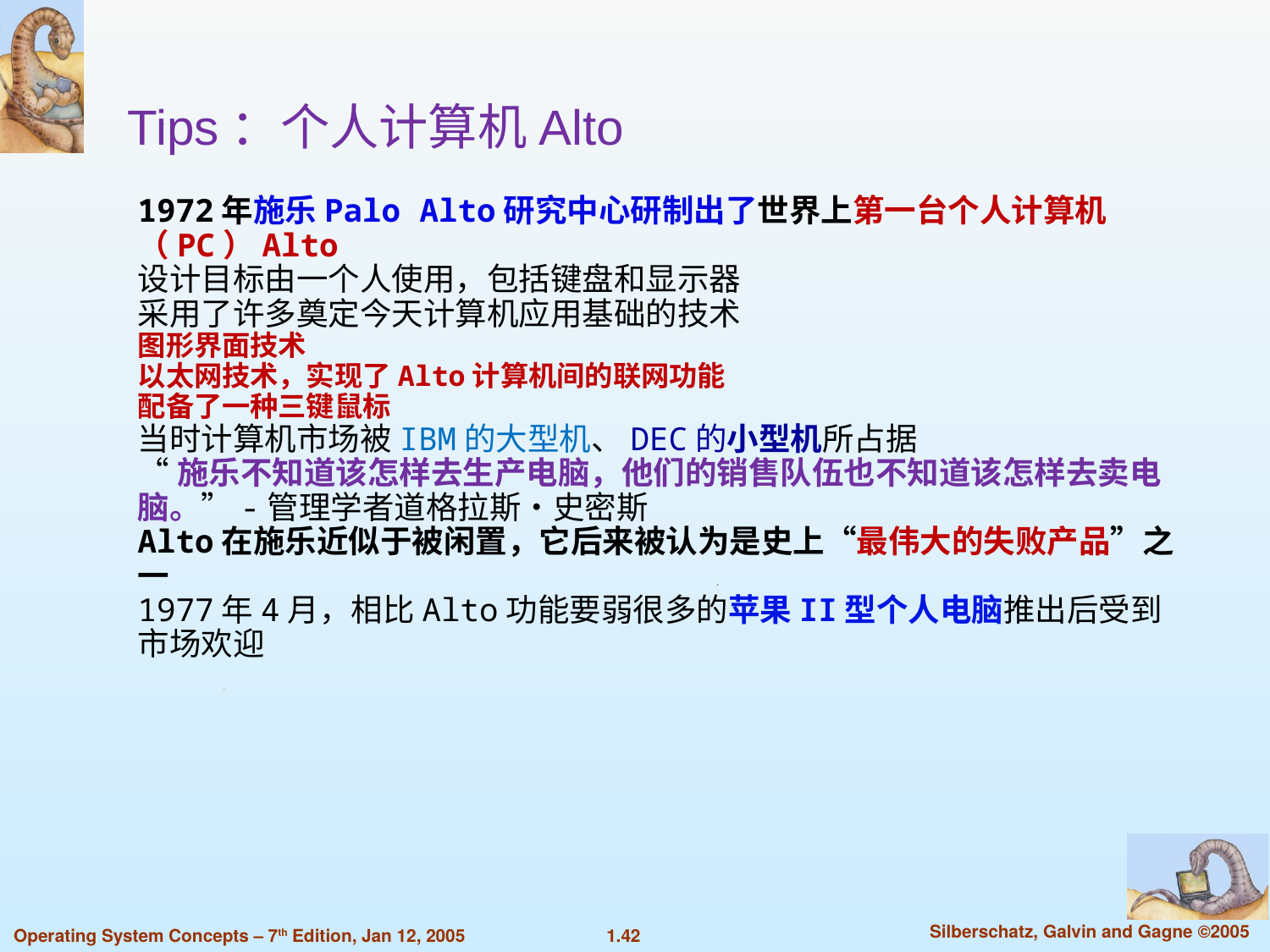

Tips：个人计算机Alto
1972年施乐Palo Alto研究中心研制出了世界上第一台个人计算机（PC）Alto
设计目标由一个人使用，包括键盘和显示器
采用了许多奠定今天计算机应用基础的技术
图形界面技术
以太网技术，实现了Alto计算机间的联网功能
配备了一种三键鼠标
当时计算机市场被IBM的大型机、DEC的小型机所占据
“施乐不知道该怎样去生产电脑，他们的销售队伍也不知道该怎样去卖电脑。”-管理学者道格拉斯•史密斯
Alto在施乐近似于被闲置，它后来被认为是史上“最伟大的失败产品”之一
1977年4月，相比Alto功能要弱很多的苹果II型个人电脑推出后受到市场欢迎